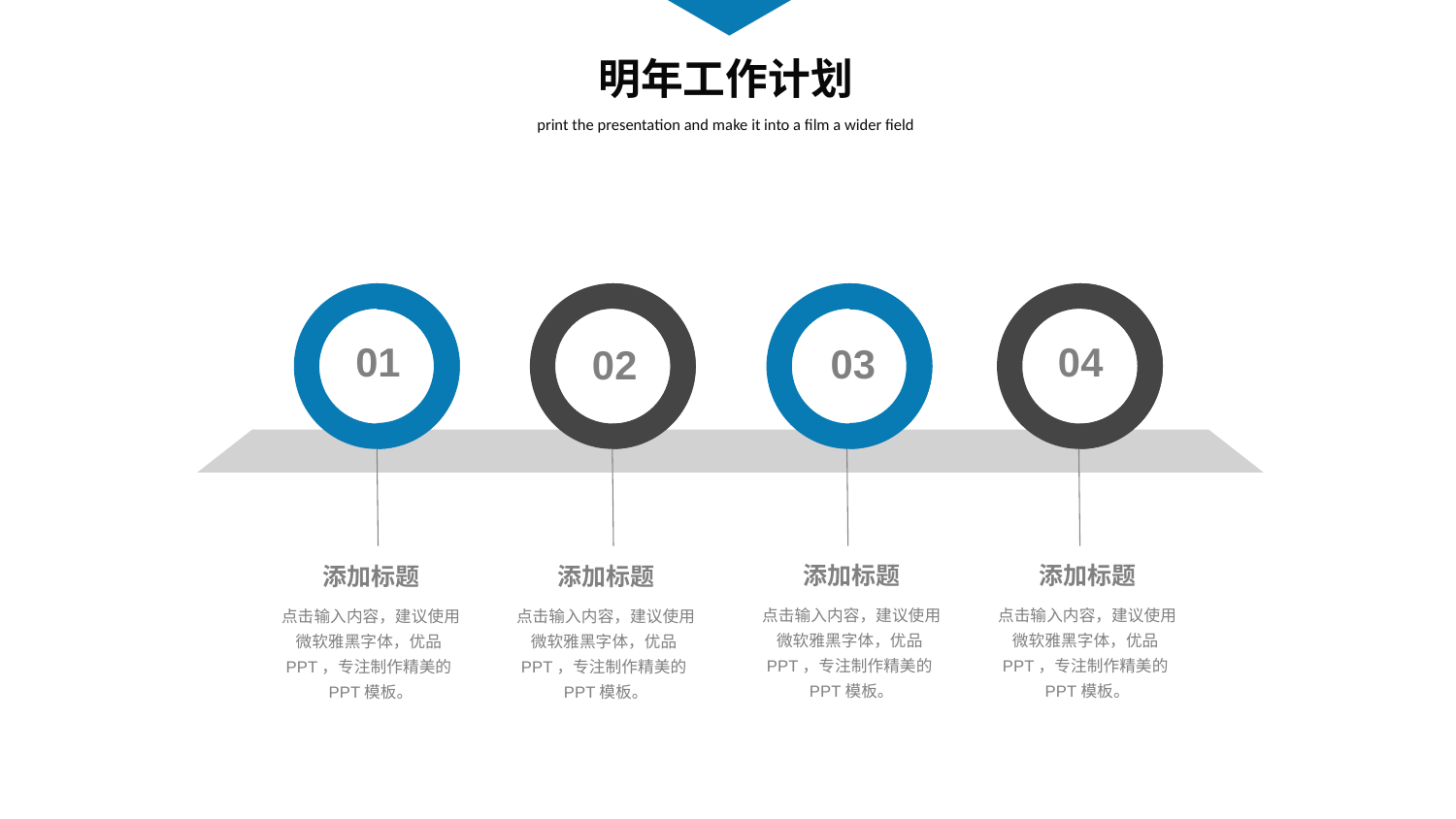

明年工作计划
print the presentation and make it into a film a wider field

01
添加标题
点击输入内容，建议使用微软雅黑字体，优品PPT，专注制作精美的PPT模板。

02
添加标题
点击输入内容，建议使用微软雅黑字体，优品PPT，专注制作精美的PPT模板。

03
添加标题
点击输入内容，建议使用微软雅黑字体，优品PPT，专注制作精美的PPT模板。

04
添加标题
点击输入内容，建议使用微软雅黑字体，优品PPT，专注制作精美的PPT模板。